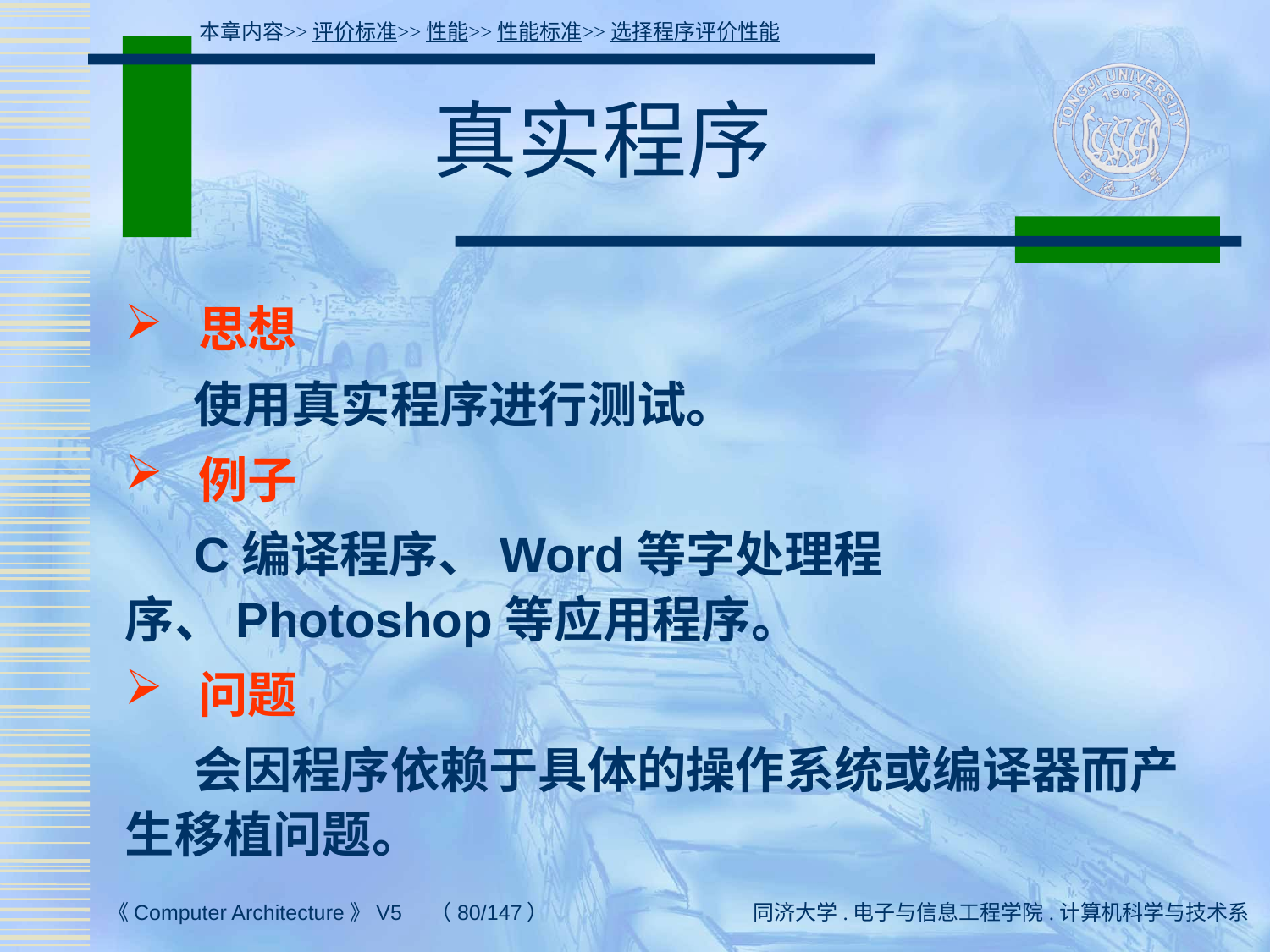

本章内容>>评价标准>>性能>>性能标准>>选择程序评价性能
# 真实程序
  思想
     使用真实程序进行测试。
  例子
     C编译程序、Word等字处理程序、Photoshop等应用程序。
  问题
     会因程序依赖于具体的操作系统或编译器而产生移植问题。